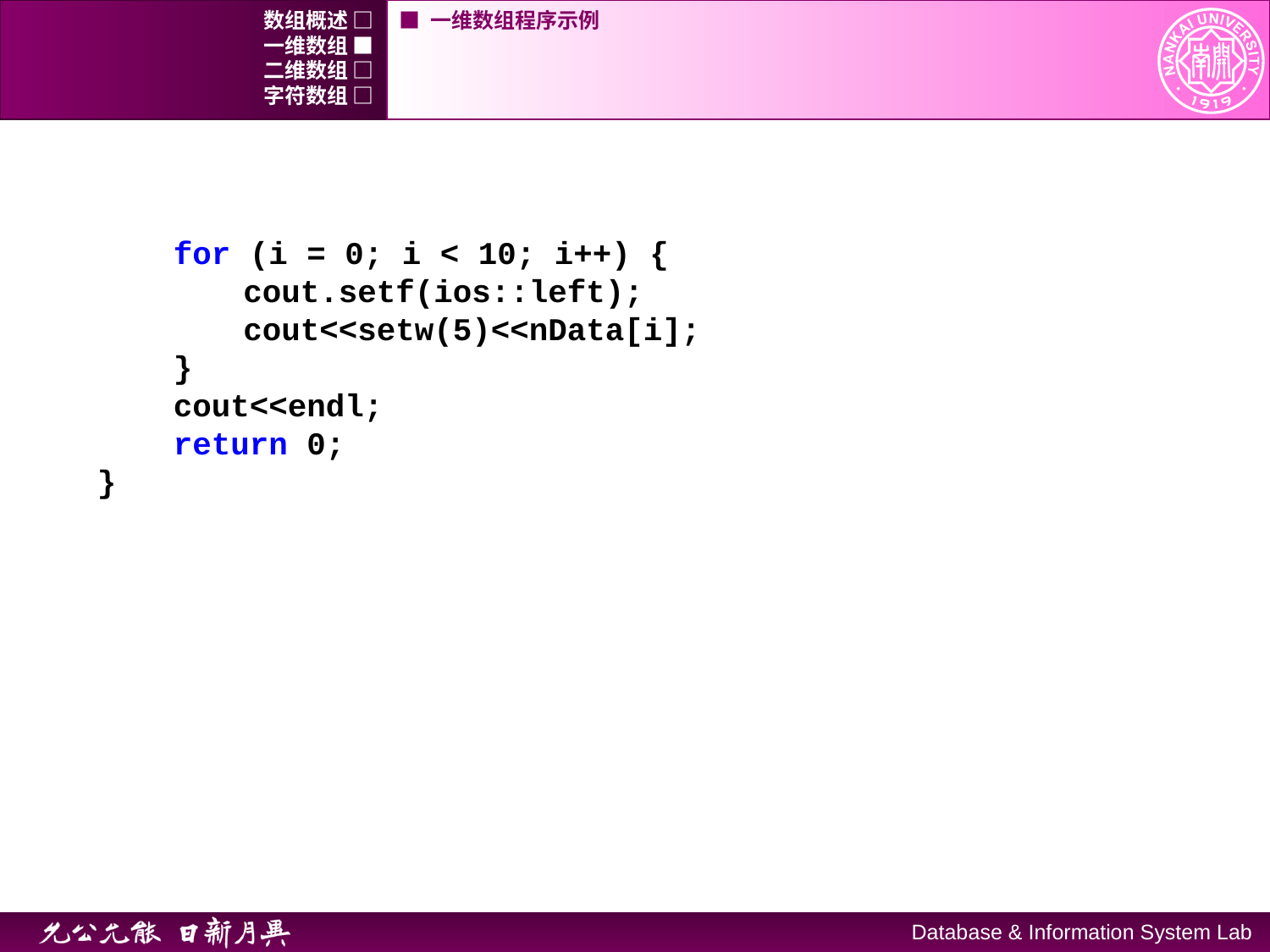

数组概述 □
■ 一维数组程序示例
一维数组 ■

二维数组 □

字符数组 □

    for (i = 0; i < 10; i++) {
	 cout.setf(ios::left);
    	 cout<<setw(5)<<nData[i];
    }
    cout<<endl;
    return 0;
}